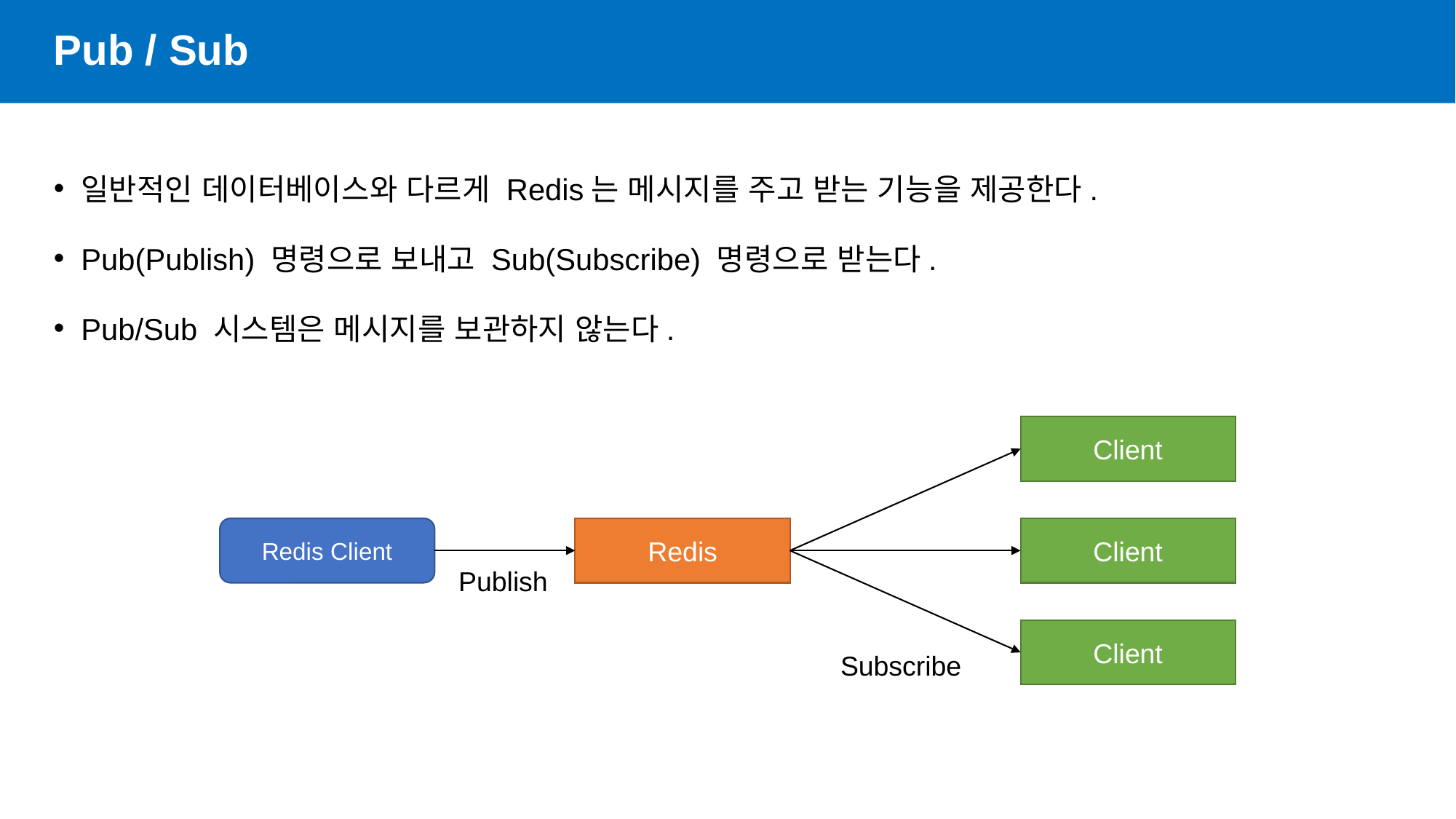

# Pub / Sub
일반적인 데이터베이스와 다르게 Redis는 메시지를 주고 받는 기능을 제공한다.
Pub(Publish) 명령으로 보내고 Sub(Subscribe) 명령으로 받는다.
Pub/Sub 시스템은 메시지를 보관하지 않는다.
Client
Redis Client
Redis
Client
Publish
Client
Subscribe